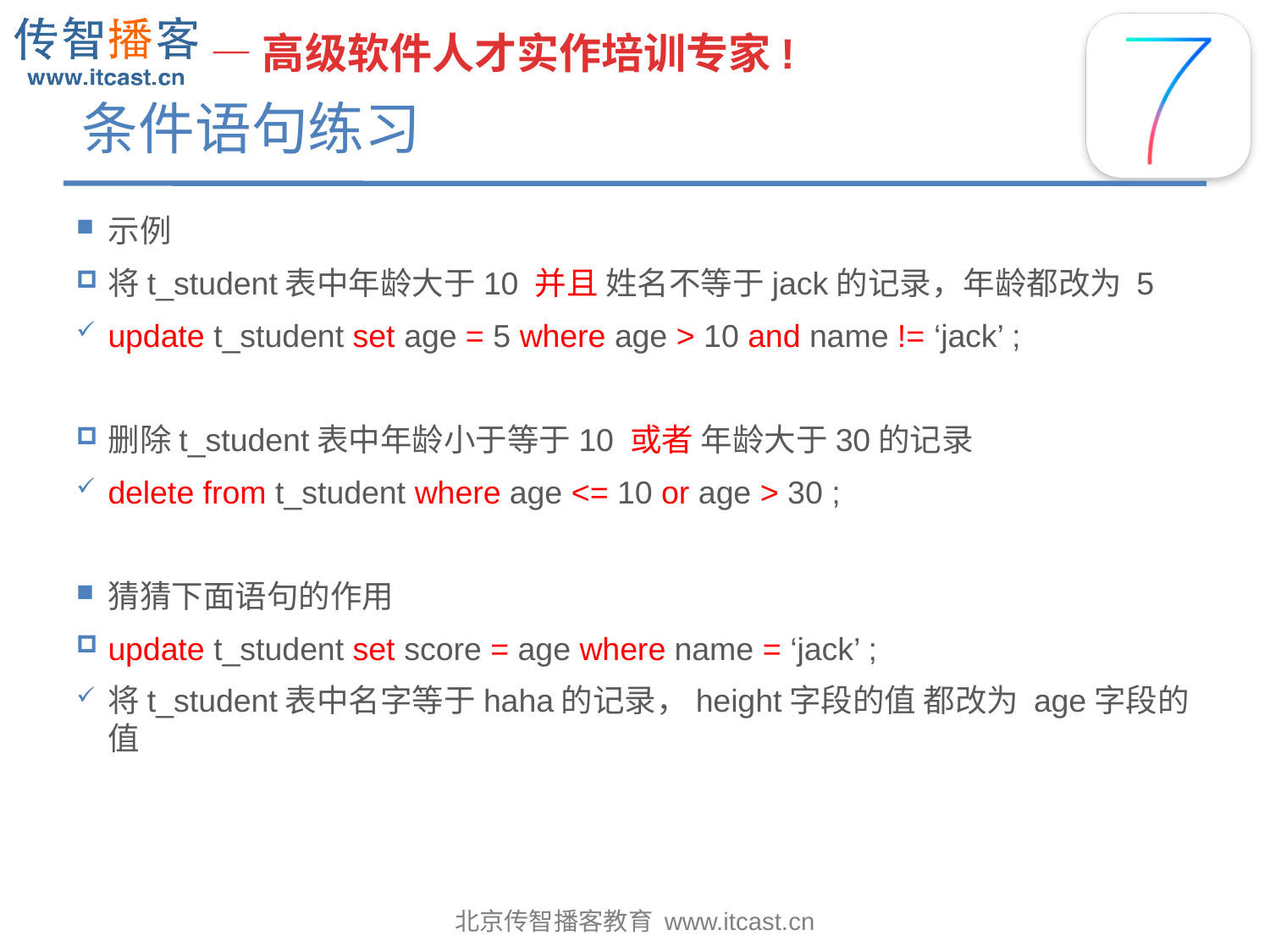

# 条件语句练习
示例
将t_student表中年龄大于10 并且 姓名不等于jack的记录，年龄都改为 5
update t_student set age = 5 where age > 10 and name != ‘jack’ ;

删除t_student表中年龄小于等于10 或者 年龄大于30的记录
delete from t_student where age <= 10 or age > 30 ;

猜猜下面语句的作用
update t_student set score = age where name = ‘jack’ ;
将t_student表中名字等于haha的记录，height字段的值 都改为 age字段的值